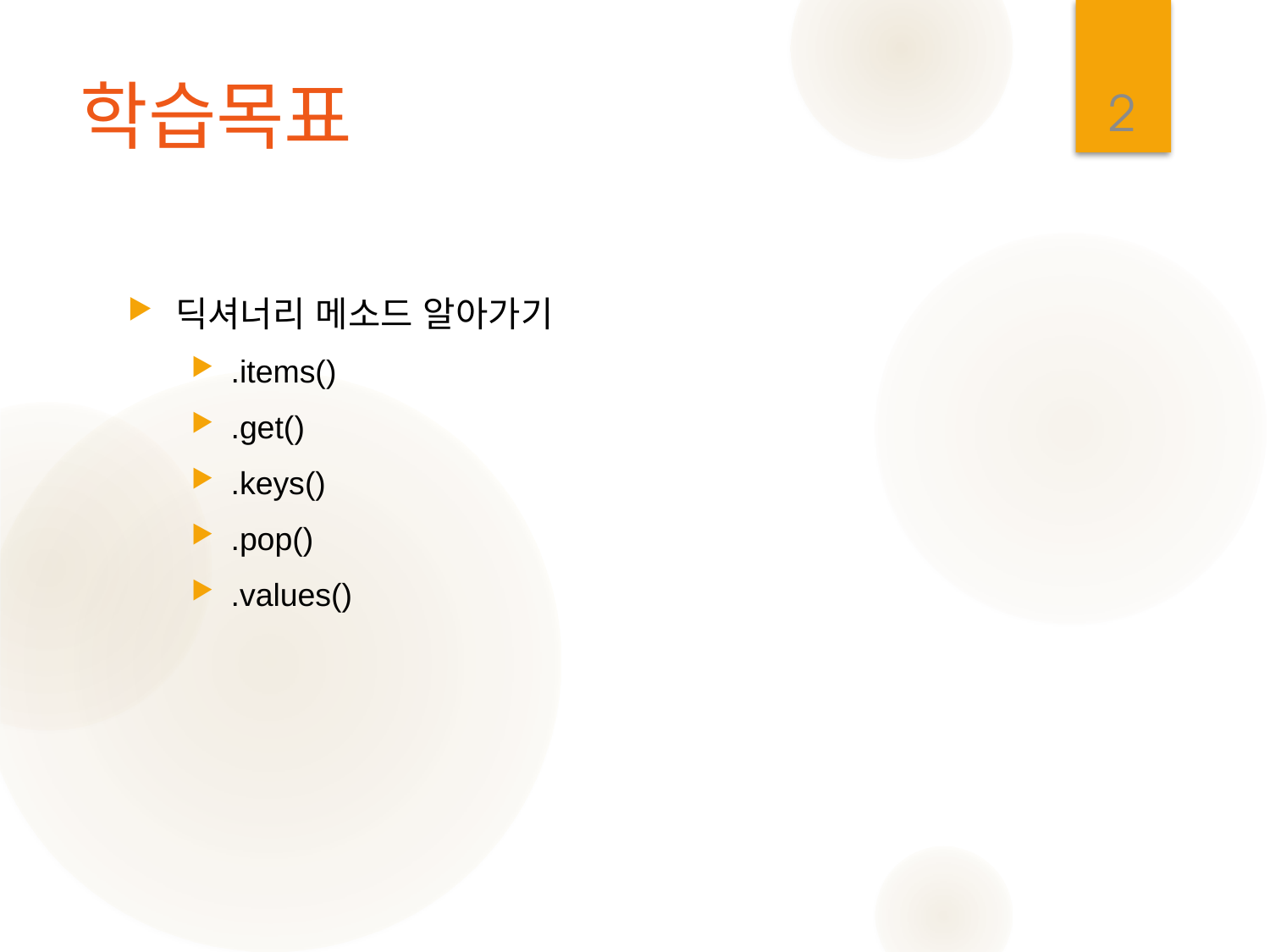

2
# 학습목표
딕셔너리 메소드 알아가기
.items()
.get()
.keys()
.pop()
.values()